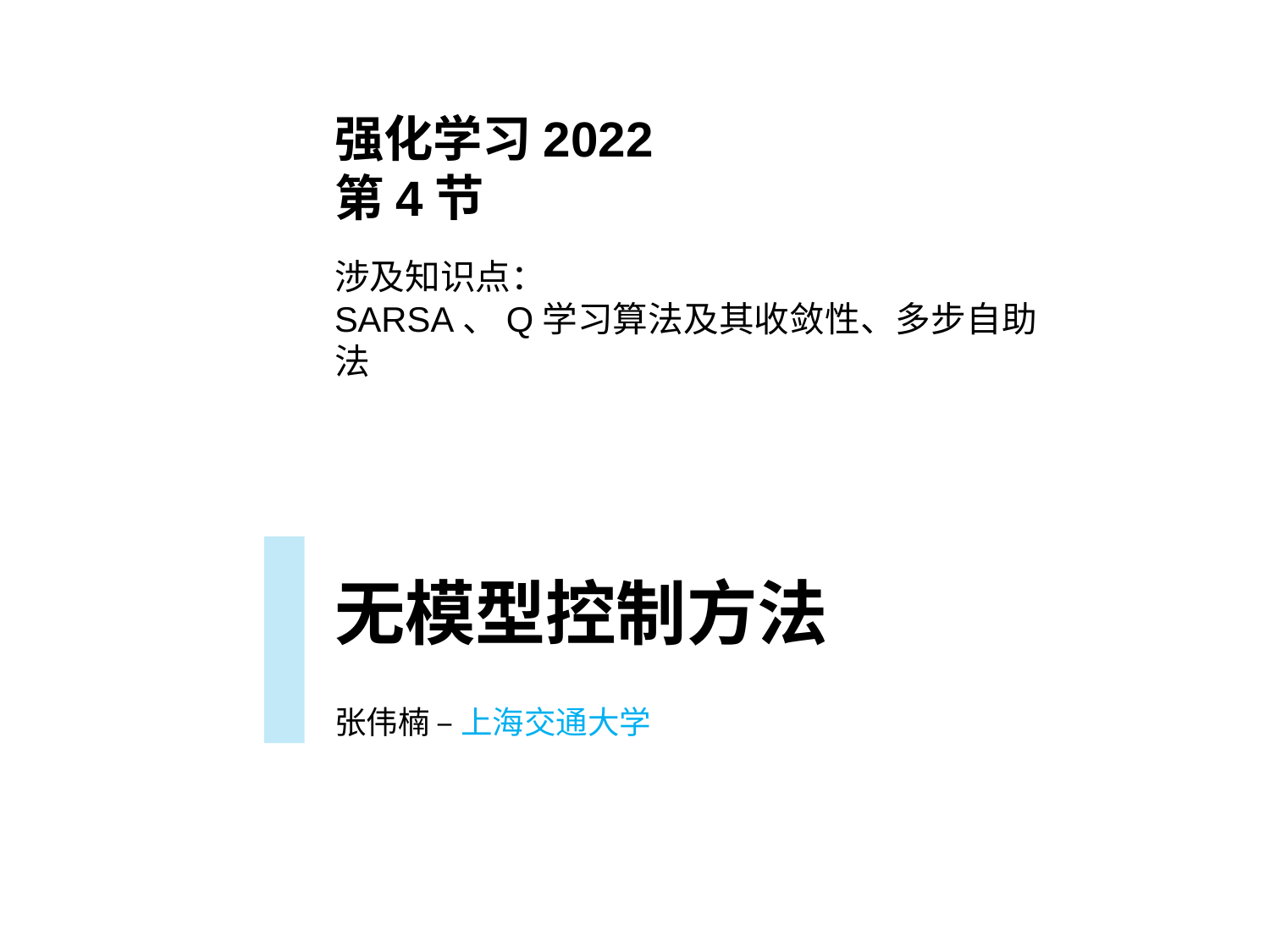

强化学习2022
第4节

涉及知识点：
SARSA、Q学习算法及其收敛性、多步自助法
无模型控制方法
张伟楠 – 上海交通大学